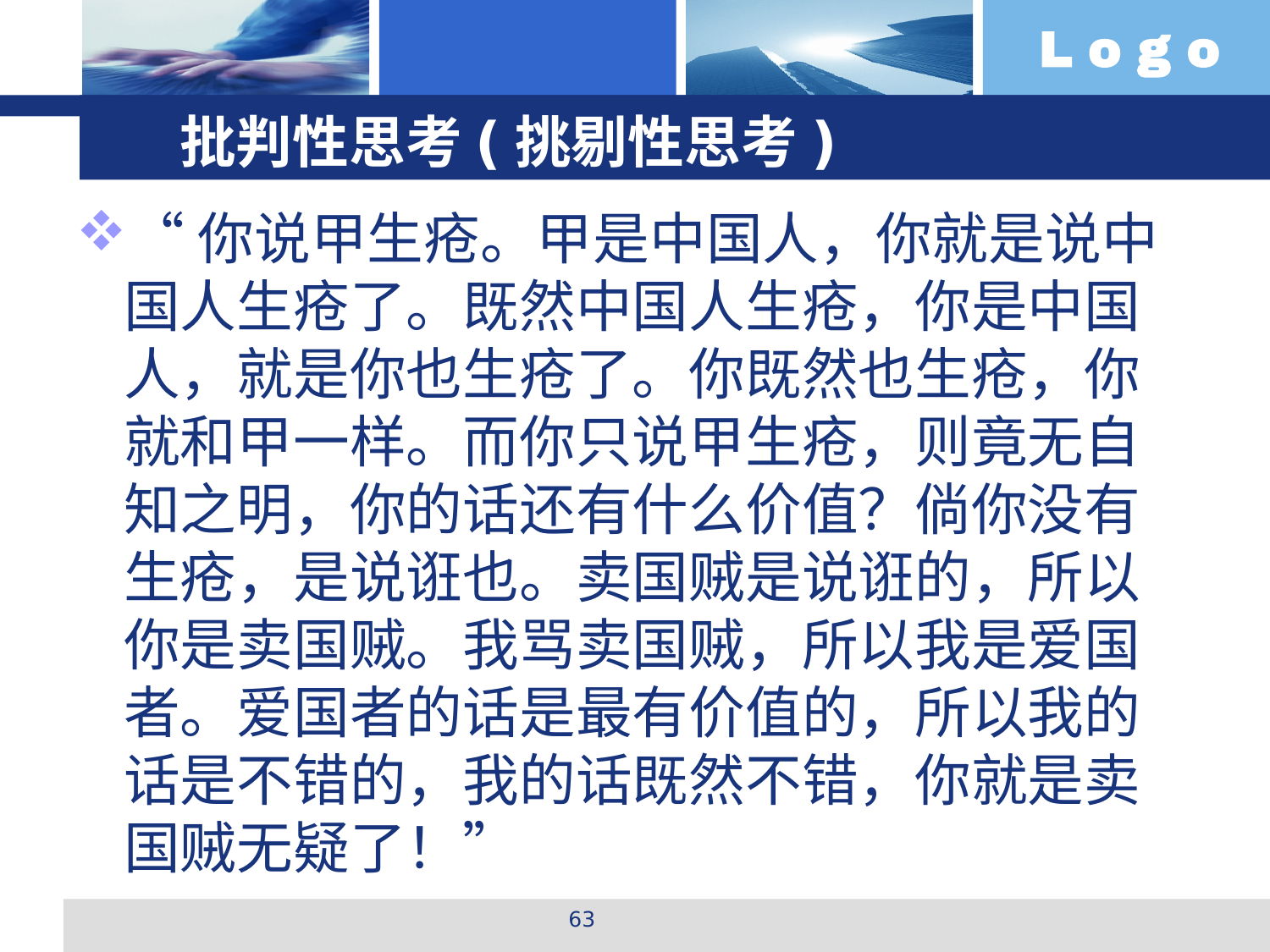

# 批判性思考(挑剔性思考)
“你说甲生疮。甲是中国人，你就是说中国人生疮了。既然中国人生疮，你是中国人，就是你也生疮了。你既然也生疮，你就和甲一样。而你只说甲生疮，则竟无自 知之明，你的话还有什么价值？倘你没有生疮，是说诳也。卖国贼是说诳的，所以你是卖国贼。我骂卖国贼，所以我是爱国者。爱国者的话是最有价值的，所以我的 话是不错的，我的话既然不错，你就是卖国贼无疑了！”
63